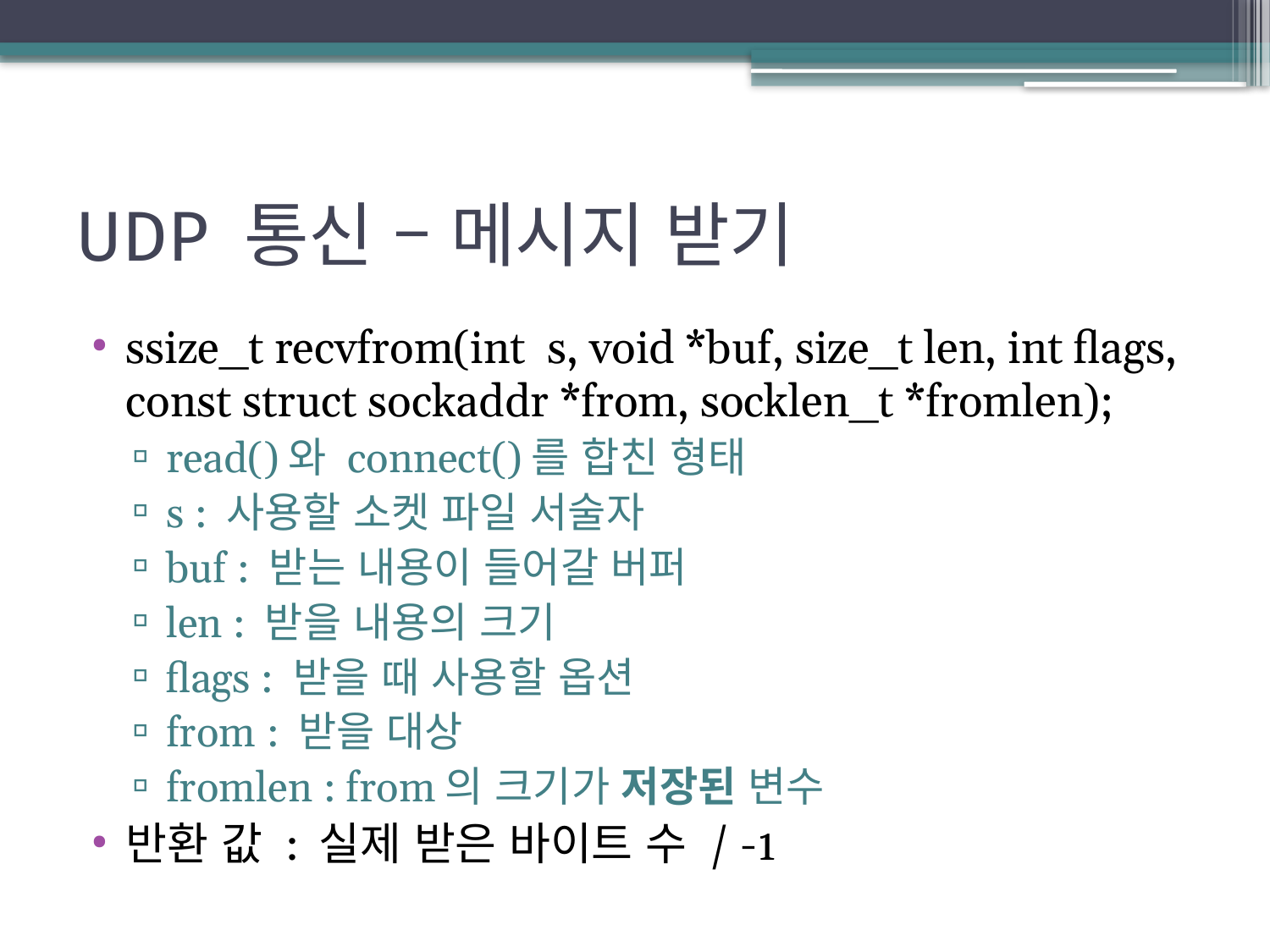

# UDP 통신 – 메시지 받기
ssize_t recvfrom(int  s, void *buf, size_t len, int flags, const struct sockaddr *from, socklen_t *fromlen);
read()와 connect()를 합친 형태
s : 사용할 소켓 파일 서술자
buf : 받는 내용이 들어갈 버퍼
len : 받을 내용의 크기
flags : 받을 때 사용할 옵션
from : 받을 대상
fromlen : from의 크기가 저장된 변수
반환 값 : 실제 받은 바이트 수 / -1